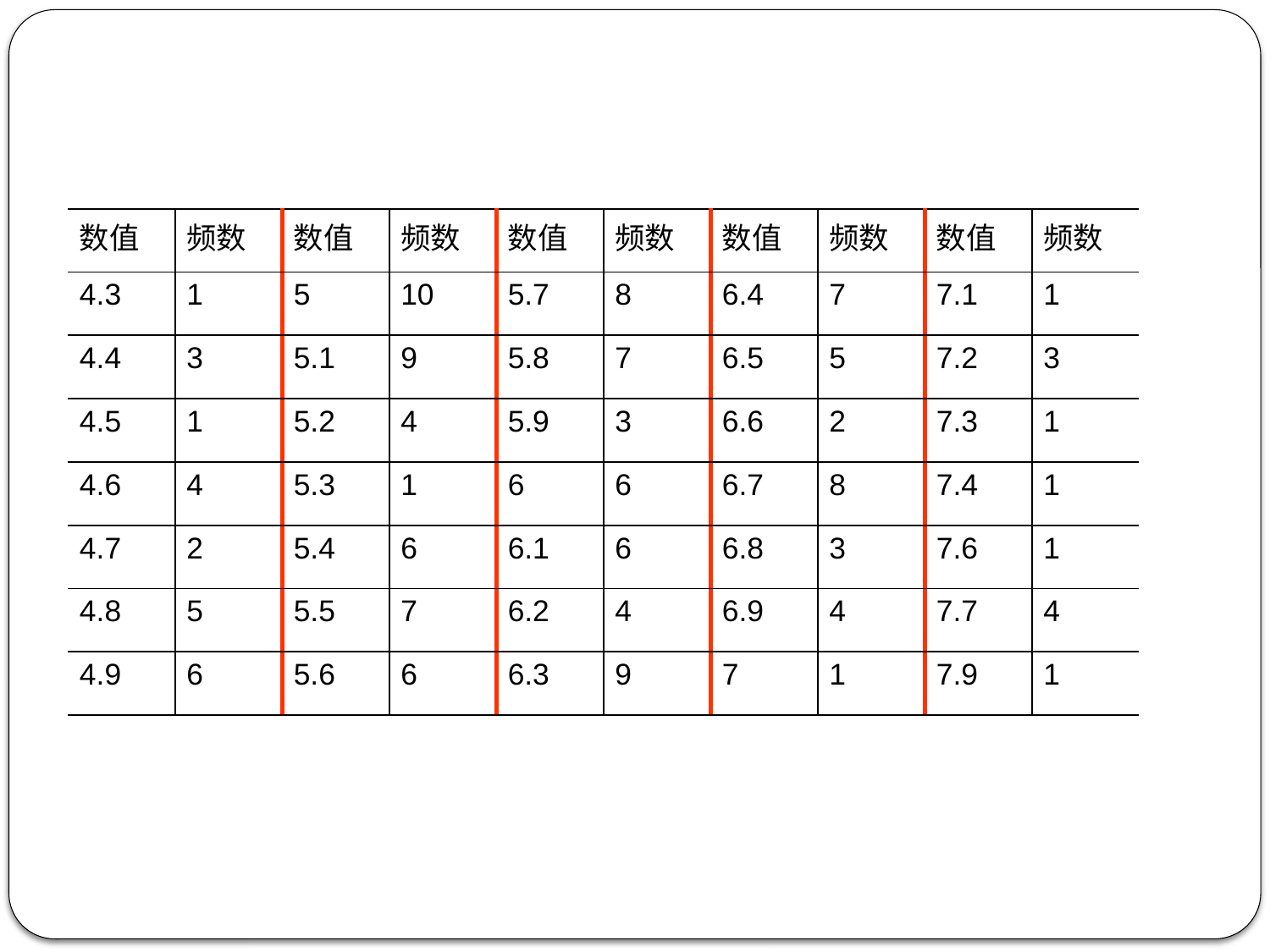

| 数值 | 频数 | 数值 | 频数 | 数值 | 频数 | 数值 | 频数 | 数值 | 频数 |
| --- | --- | --- | --- | --- | --- | --- | --- | --- | --- |
| 4.3 | 1 | 5 | 10 | 5.7 | 8 | 6.4 | 7 | 7.1 | 1 |
| 4.4 | 3 | 5.1 | 9 | 5.8 | 7 | 6.5 | 5 | 7.2 | 3 |
| 4.5 | 1 | 5.2 | 4 | 5.9 | 3 | 6.6 | 2 | 7.3 | 1 |
| 4.6 | 4 | 5.3 | 1 | 6 | 6 | 6.7 | 8 | 7.4 | 1 |
| 4.7 | 2 | 5.4 | 6 | 6.1 | 6 | 6.8 | 3 | 7.6 | 1 |
| 4.8 | 5 | 5.5 | 7 | 6.2 | 4 | 6.9 | 4 | 7.7 | 4 |
| 4.9 | 6 | 5.6 | 6 | 6.3 | 9 | 7 | 1 | 7.9 | 1 |
123